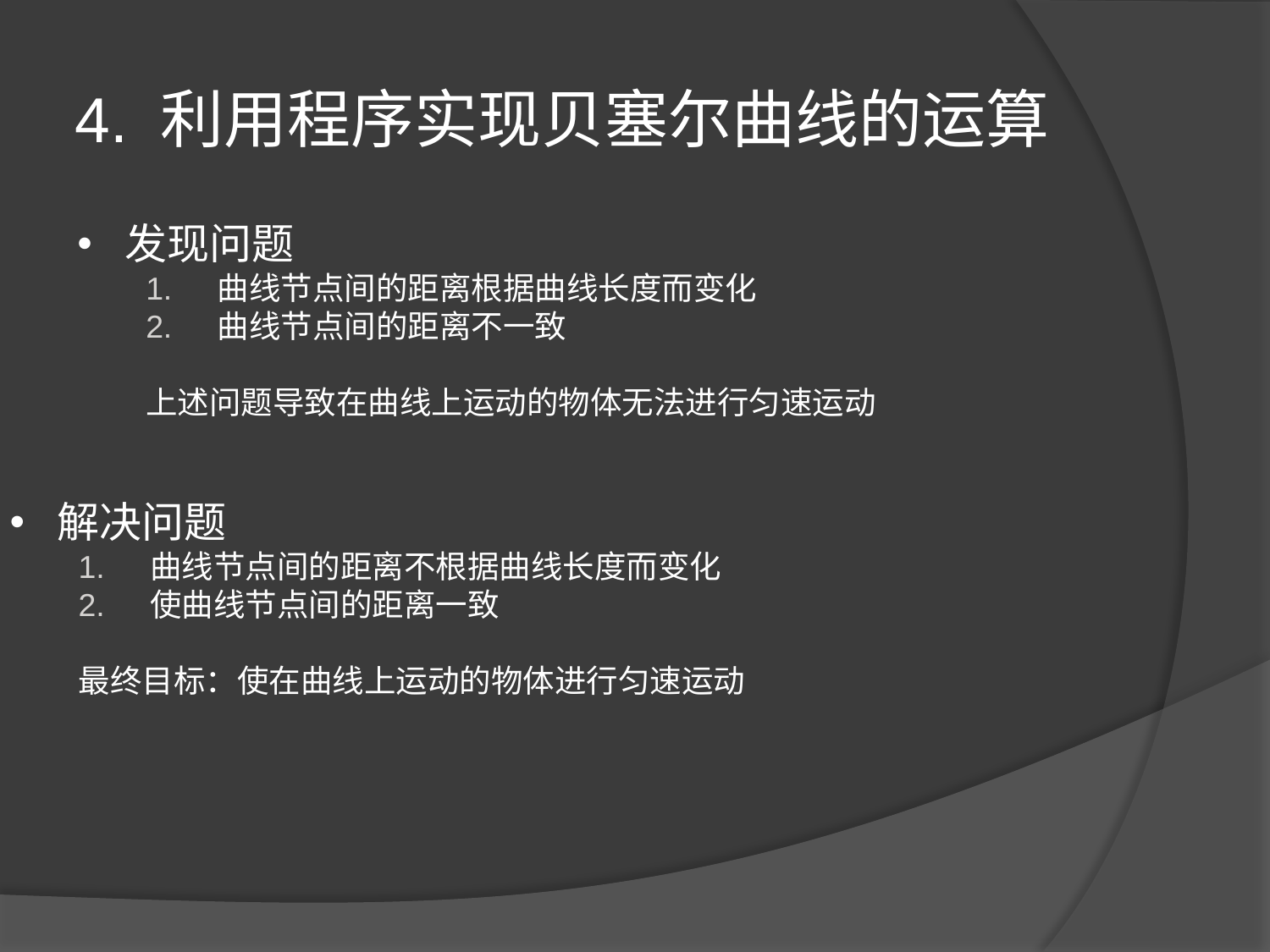

# 4. 利用程序实现贝塞尔曲线的运算
发现问题
曲线节点间的距离根据曲线长度而变化
曲线节点间的距离不一致

上述问题导致在曲线上运动的物体无法进行匀速运动

解决问题
曲线节点间的距离不根据曲线长度而变化
使曲线节点间的距离一致

最终目标：使在曲线上运动的物体进行匀速运动